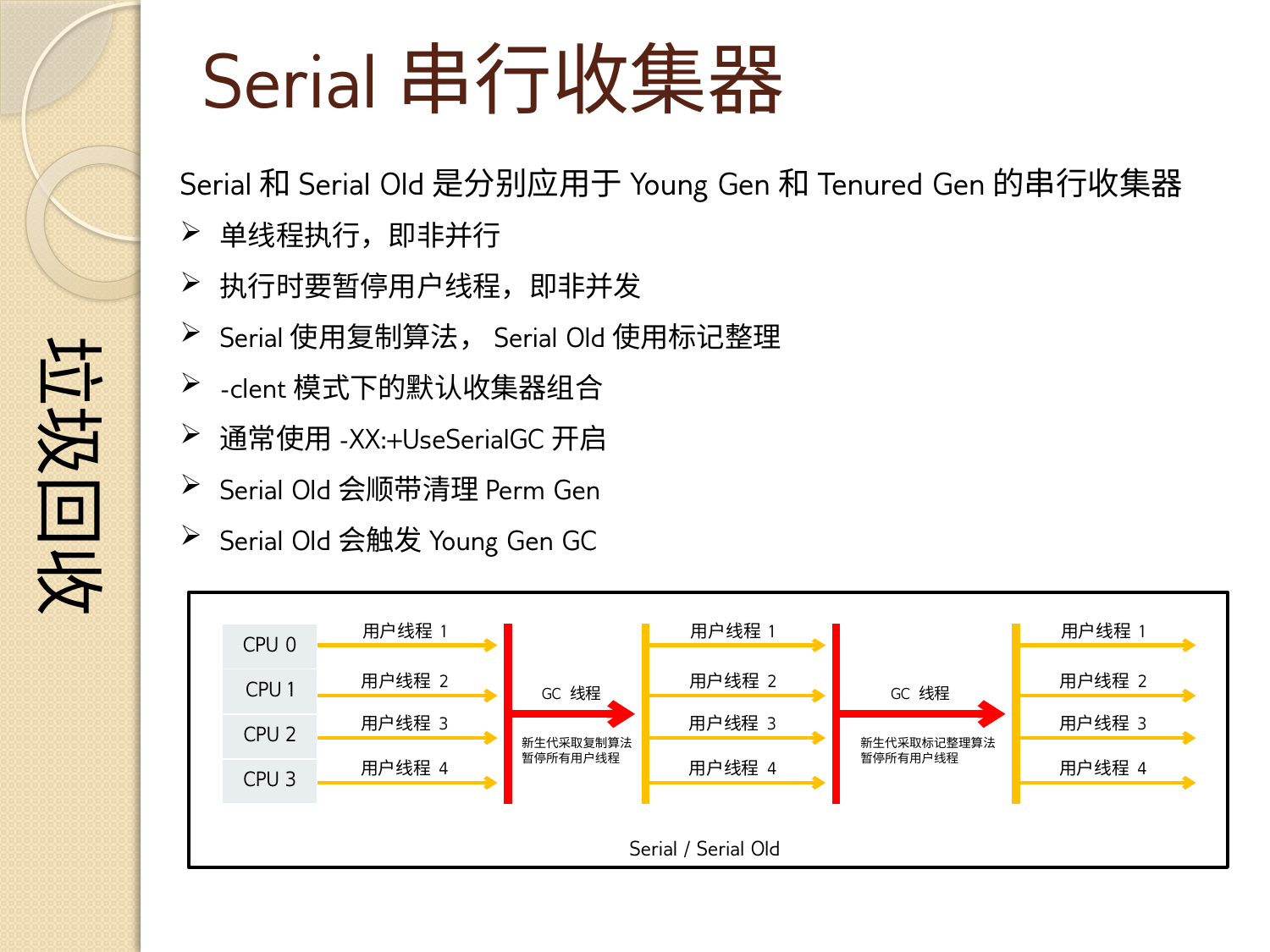

垃圾回收
# Serial串行收集器
Serial和Serial Old是分别应用于Young Gen和Tenured Gen的串行收集器
单线程执行，即非并行
执行时要暂停用户线程，即非并发
Serial使用复制算法，Serial Old使用标记整理
-clent模式下的默认收集器组合
通常使用-XX:+UseSerialGC开启
Serial Old会顺带清理Perm Gen
Serial Old会触发Young Gen GC

用户线程 1
用户线程 1
用户线程 1
| CPU 0 |
| --- |
| CPU 1 |
| CPU 2 |
| CPU 3 |
用户线程 2
用户线程 2
用户线程 2
GC 线程
GC 线程
用户线程 3
用户线程 3
用户线程 3
新生代采取复制算法
暂停所有用户线程
新生代采取标记整理算法
暂停所有用户线程
用户线程 4
用户线程 4
用户线程 4
Serial / Serial Old